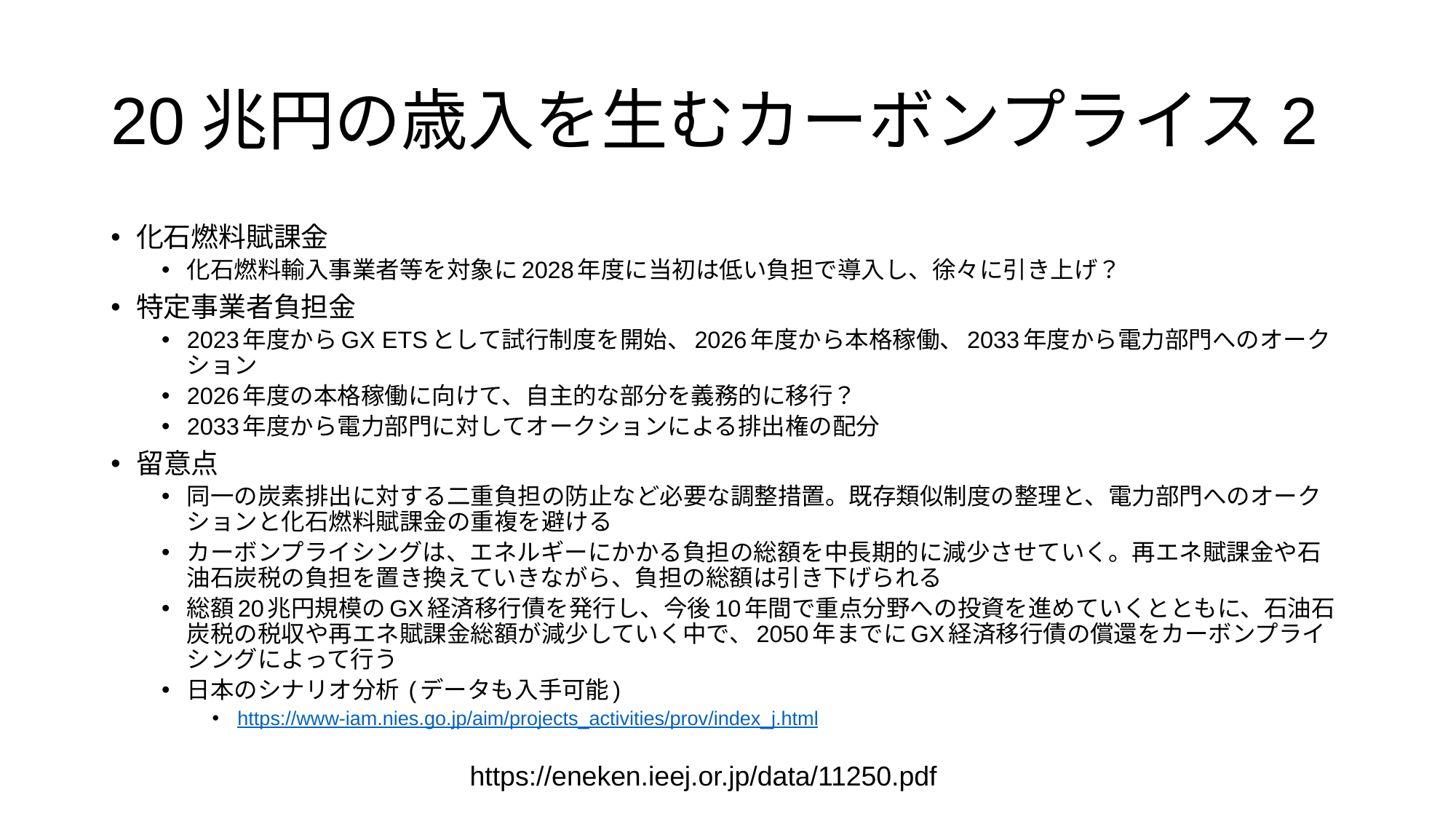

# 20兆円の歳入を生むカーボンプライス2
化石燃料賦課金
化石燃料輸入事業者等を対象に2028年度に当初は低い負担で導入し、徐々に引き上げ？
特定事業者負担金
2023年度からGX ETSとして試行制度を開始、2026年度から本格稼働、2033年度から電力部門へのオークション
2026年度の本格稼働に向けて、自主的な部分を義務的に移行？
2033年度から電力部門に対してオークションによる排出権の配分
留意点
同一の炭素排出に対する二重負担の防止など必要な調整措置。既存類似制度の整理と、電力部門へのオークションと化石燃料賦課金の重複を避ける
カーボンプライシングは、エネルギーにかかる負担の総額を中長期的に減少させていく。再エネ賦課金や石油石炭税の負担を置き換えていきながら、負担の総額は引き下げられる
総額20兆円規模のGX経済移行債を発行し、今後10年間で重点分野への投資を進めていくとともに、石油石炭税の税収や再エネ賦課金総額が減少していく中で、2050年までにGX経済移行債の償還をカーボンプライシングによって行う
日本のシナリオ分析 (データも入手可能)
https://www-iam.nies.go.jp/aim/projects_activities/prov/index_j.html

https://eneken.ieej.or.jp/data/11250.pdf